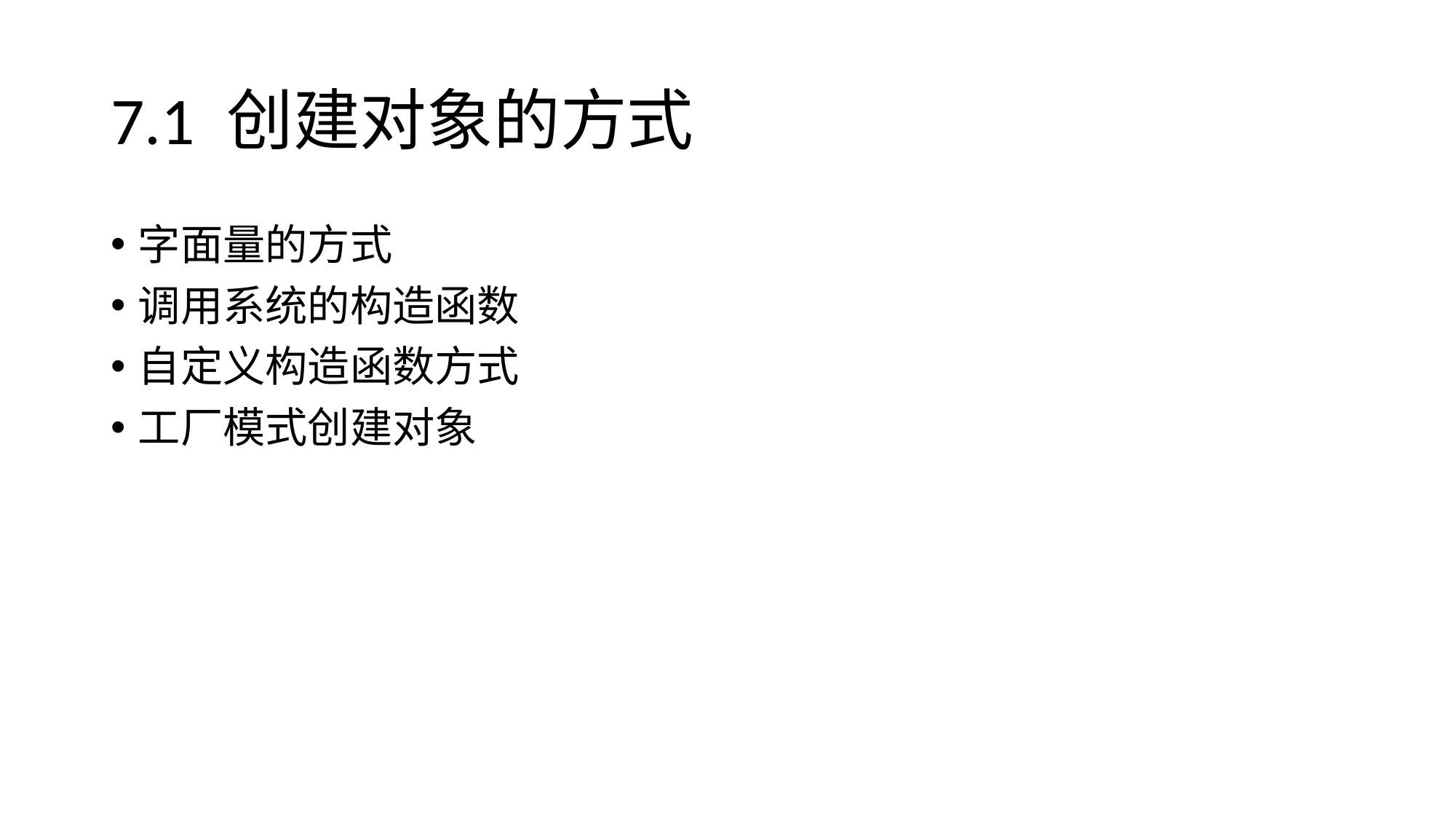

# 7.1 创建对象的方式
字面量的方式
调用系统的构造函数
自定义构造函数方式
工厂模式创建对象